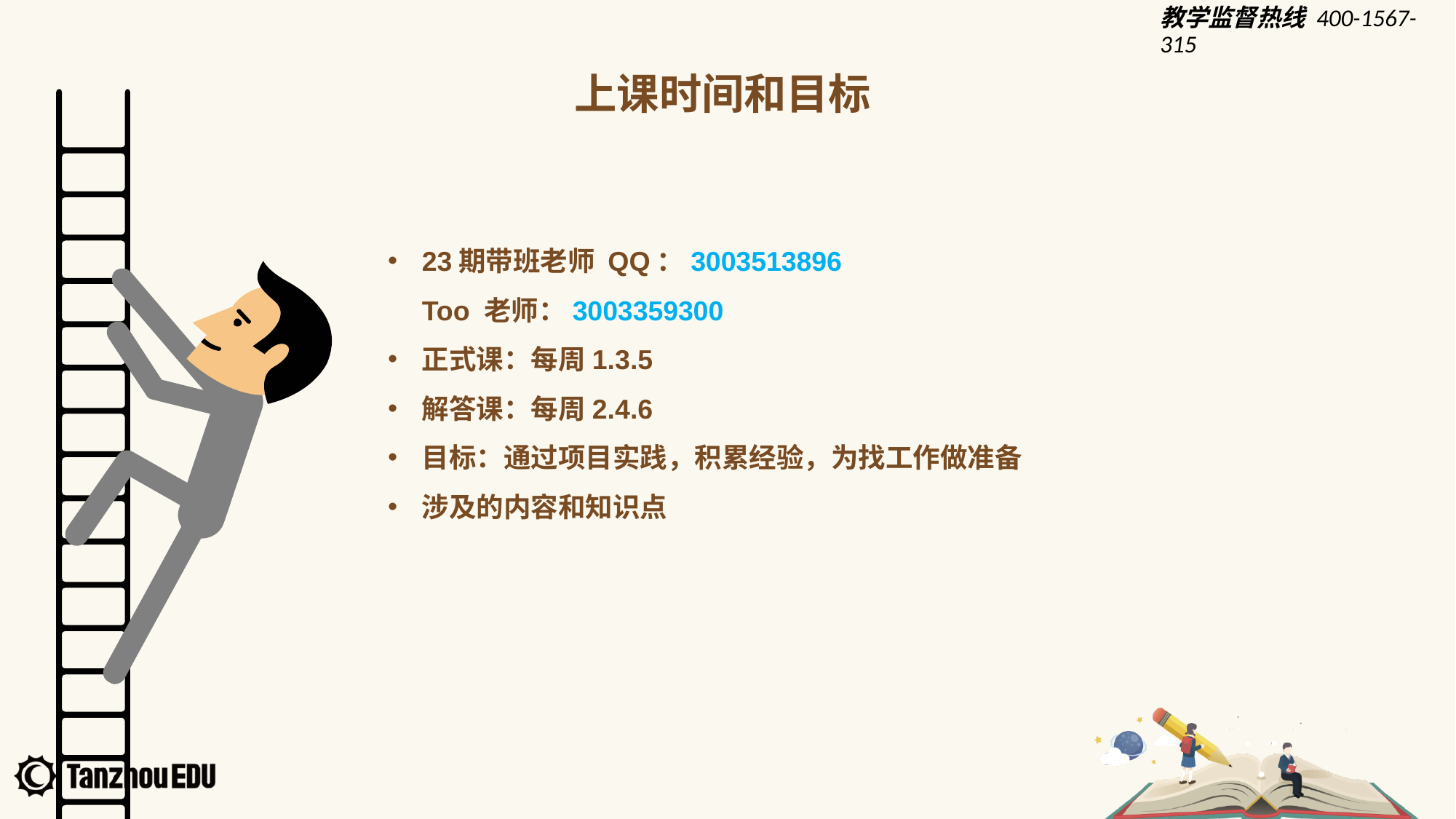

上课时间和目标

23期带班老师 QQ：3003513896
Too 老师：3003359300
正式课：每周1.3.5
解答课：每周2.4.6
目标：通过项目实践，积累经验，为找工作做准备
涉及的内容和知识点